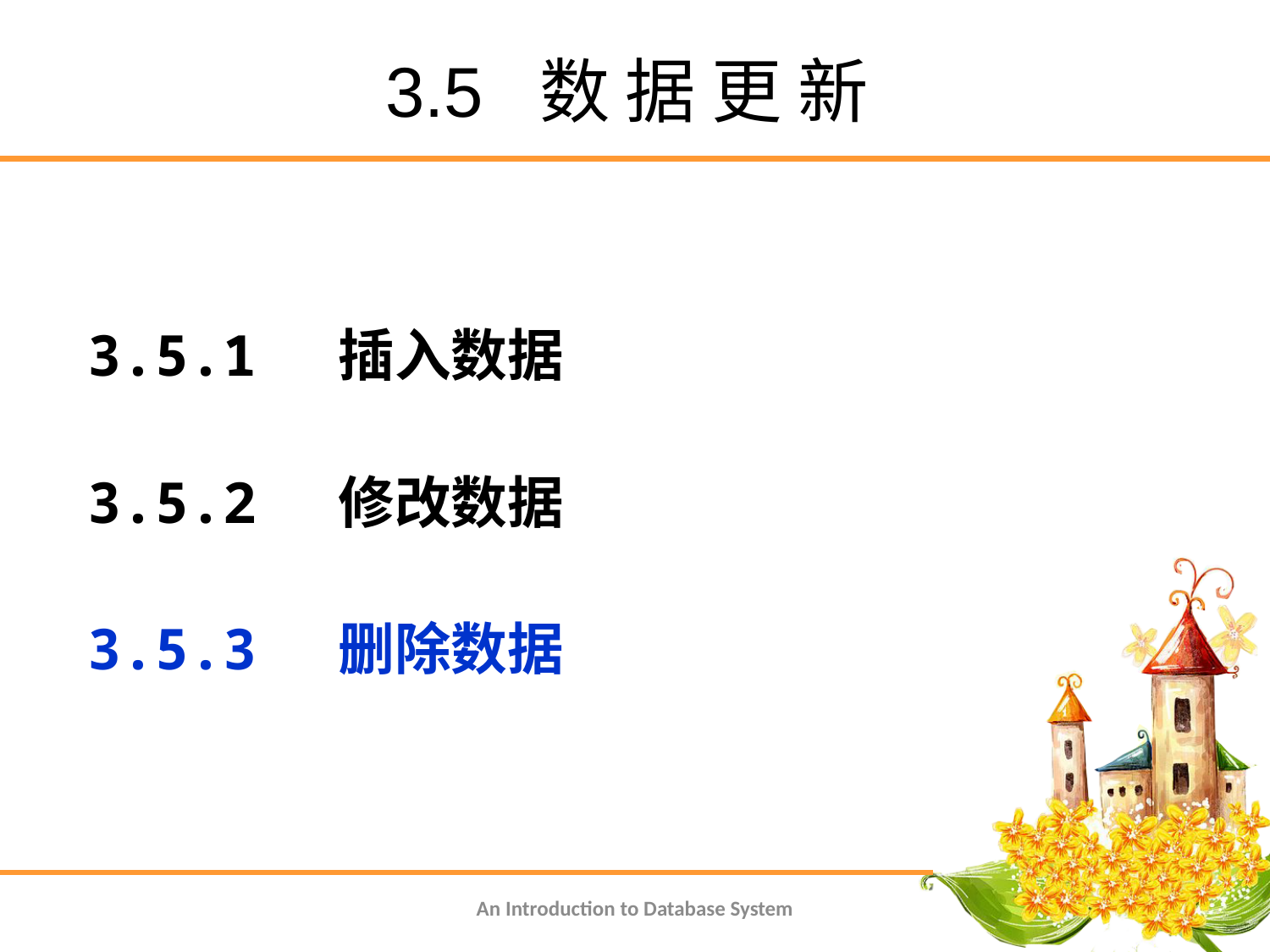

# 3.5  数 据 更 新
3.5.1  插入数据
3.5.2  修改数据
3.5.3  删除数据
An Introduction to Database System